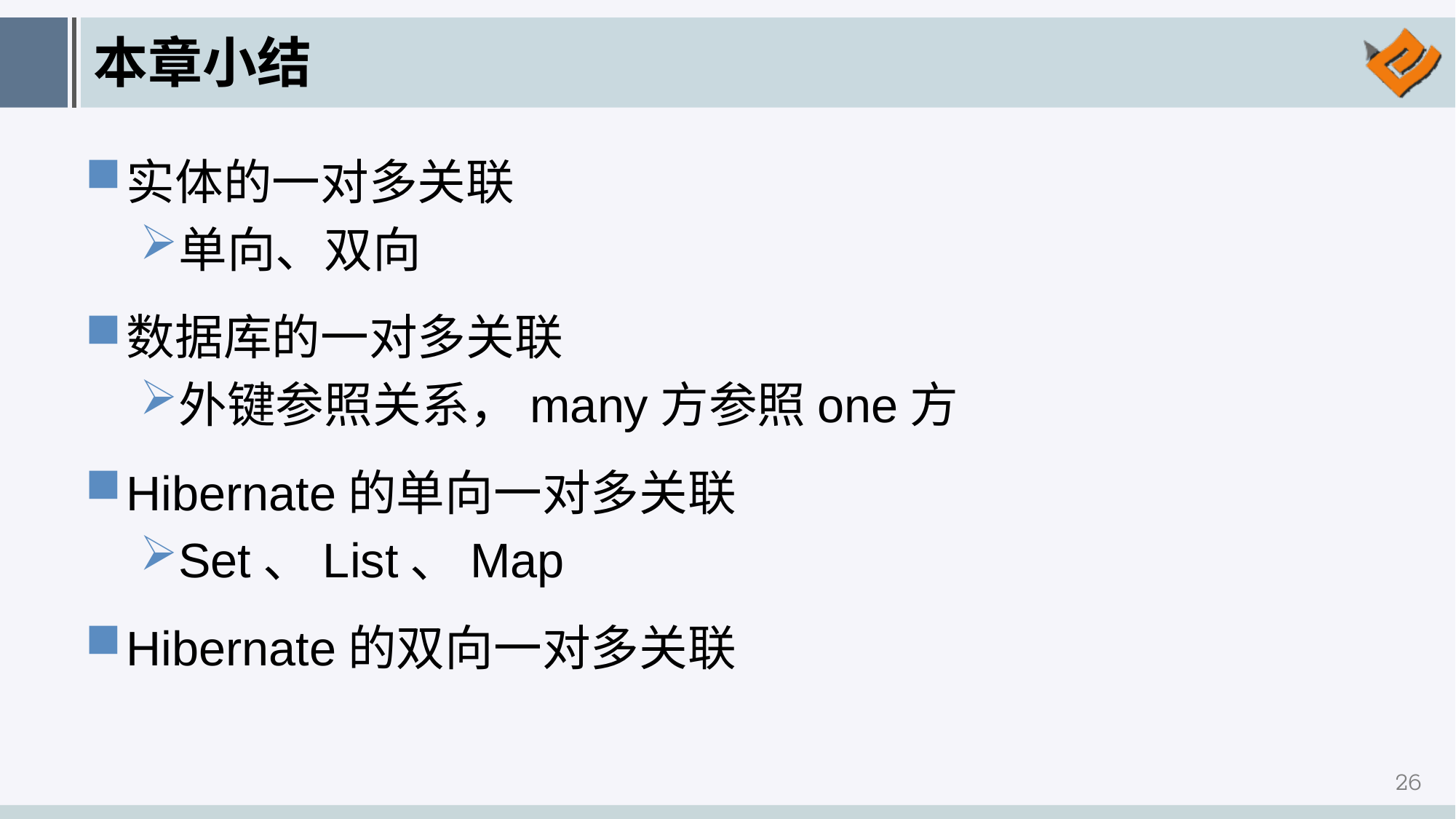

# 本章小结
实体的一对多关联
单向、双向
数据库的一对多关联
外键参照关系，many方参照one方
Hibernate的单向一对多关联
Set、List、Map
Hibernate的双向一对多关联